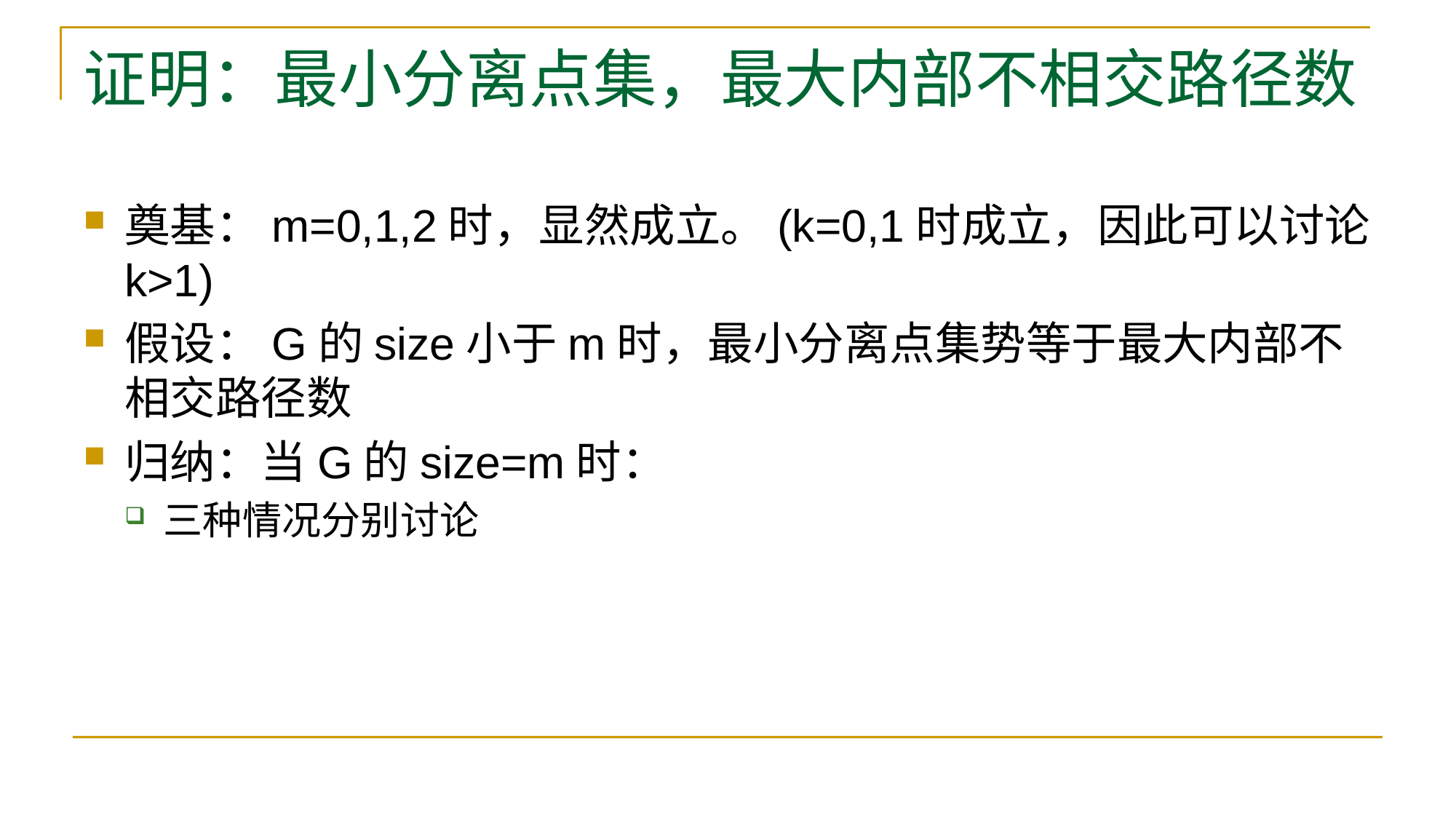

# 证明：最小分离点集，最大内部不相交路径数
奠基：m=0,1,2时，显然成立。(k=0,1时成立，因此可以讨论k>1)
假设：G的size小于m时，最小分离点集势等于最大内部不相交路径数
归纳：当G的size=m时：
三种情况分别讨论